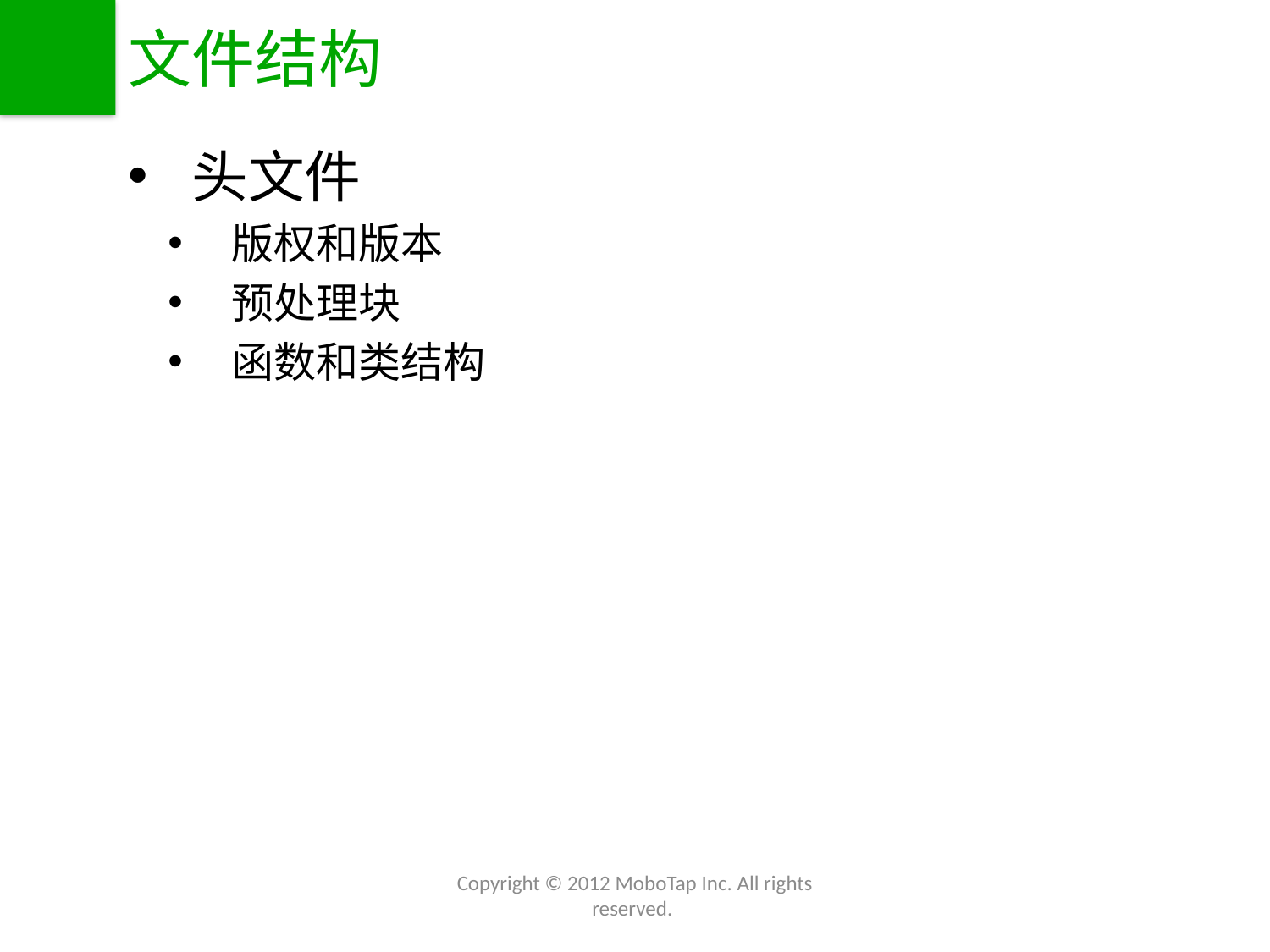

# 文件结构
头文件
版权和版本
预处理块
函数和类结构
Copyright © 2012 MoboTap Inc. All rights reserved.